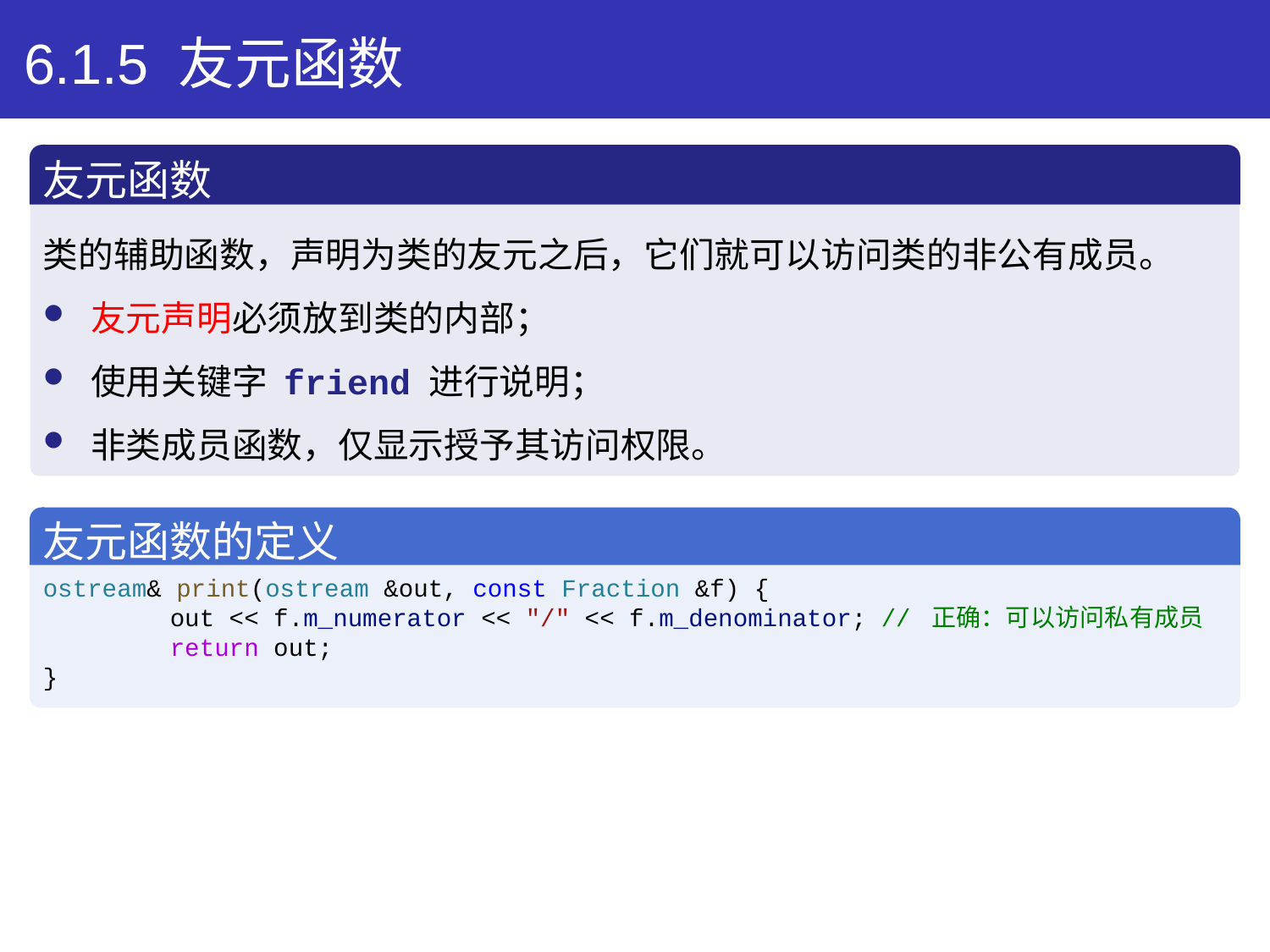

6.1.5 友元函数

友元函数
类的辅助函数，声明为类的友元之后，它们就可以访问类的非公有成员。
友元声明必须放到类的内部；
使用关键字 friend 进行说明；
非类成员函数，仅显示授予其访问权限。

友元函数的定义
ostream& print(ostream &out, const Fraction &f) {
	out << f.m_numerator << "/" << f.m_denominator; // 正确：可以访问私有成员
	return out;
}
14